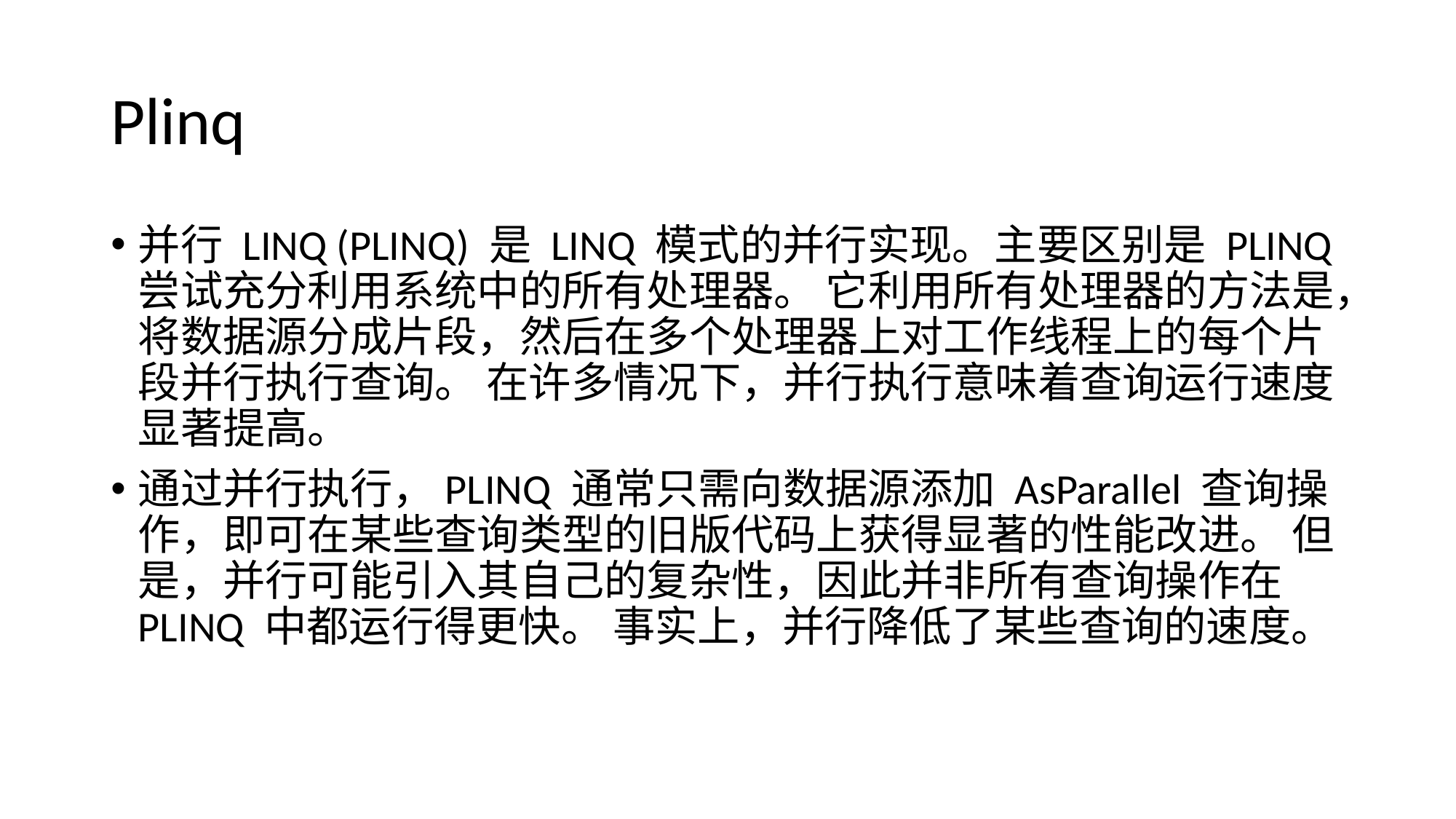

# Plinq
并行 LINQ (PLINQ) 是 LINQ 模式的并行实现。主要区别是 PLINQ 尝试充分利用系统中的所有处理器。 它利用所有处理器的方法是，将数据源分成片段，然后在多个处理器上对工作线程上的每个片段并行执行查询。 在许多情况下，并行执行意味着查询运行速度显著提高。
通过并行执行，PLINQ 通常只需向数据源添加 AsParallel 查询操作，即可在某些查询类型的旧版代码上获得显著的性能改进。 但是，并行可能引入其自己的复杂性，因此并非所有查询操作在 PLINQ 中都运行得更快。 事实上，并行降低了某些查询的速度。